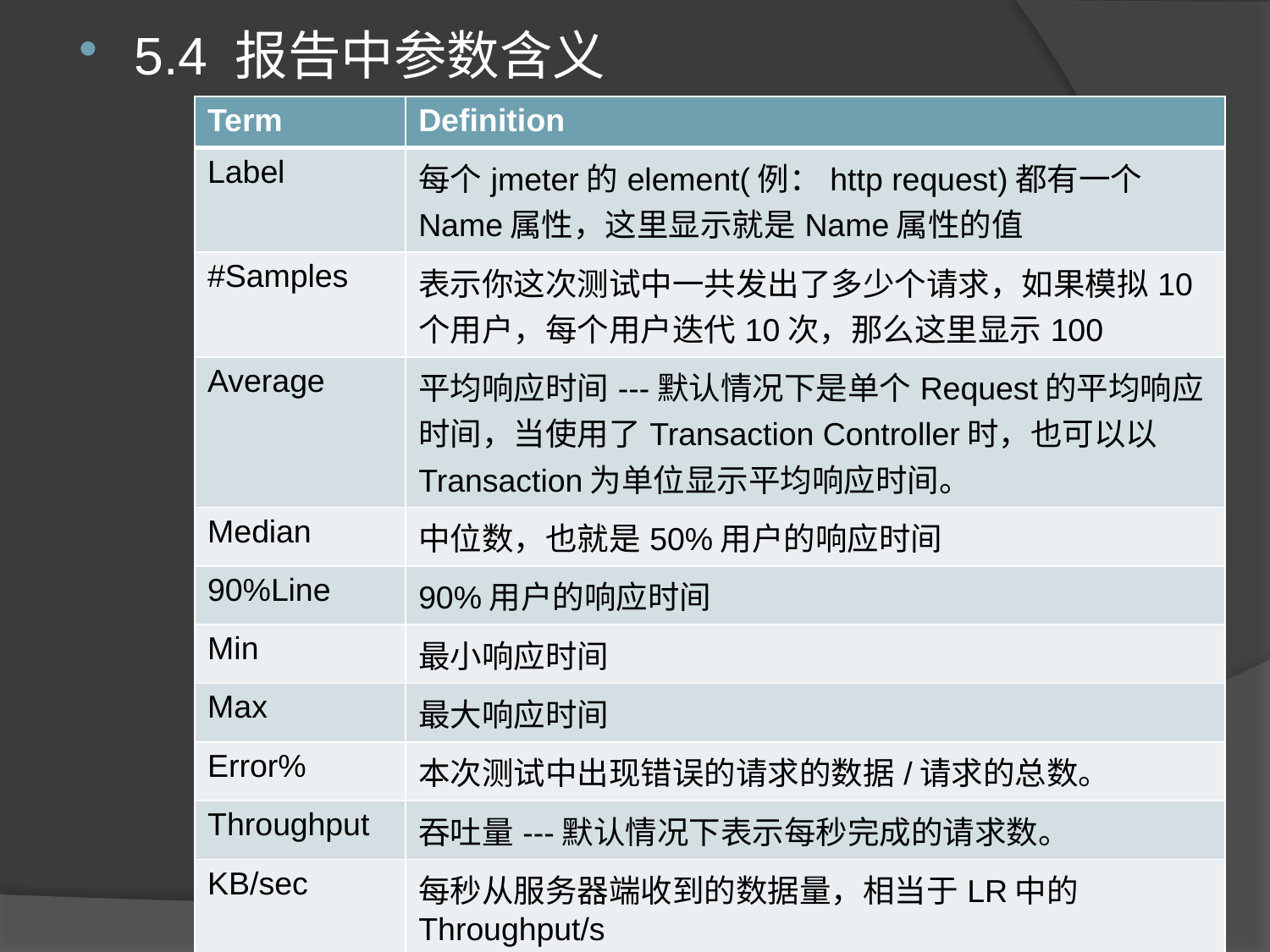

5.4 报告中参数含义

| Term | Definition |
| --- | --- |
| Label | 每个jmeter的element(例：http request)都有一个Name属性，这里显示就是Name属性的值 |
| #Samples | 表示你这次测试中一共发出了多少个请求，如果模拟10个用户，每个用户迭代10次，那么这里显示100 |
| Average | 平均响应时间---默认情况下是单个Request的平均响应时间，当使用了Transaction Controller时，也可以以Transaction为单位显示平均响应时间。 |
| Median | 中位数，也就是50%用户的响应时间 |
| 90%Line | 90%用户的响应时间 |
| Min | 最小响应时间 |
| Max | 最大响应时间 |
| Error% | 本次测试中出现错误的请求的数据/请求的总数。 |
| Throughput | 吞吐量---默认情况下表示每秒完成的请求数。 |
| KB/sec | 每秒从服务器端收到的数据量，相当于LR中的Throughput/s |